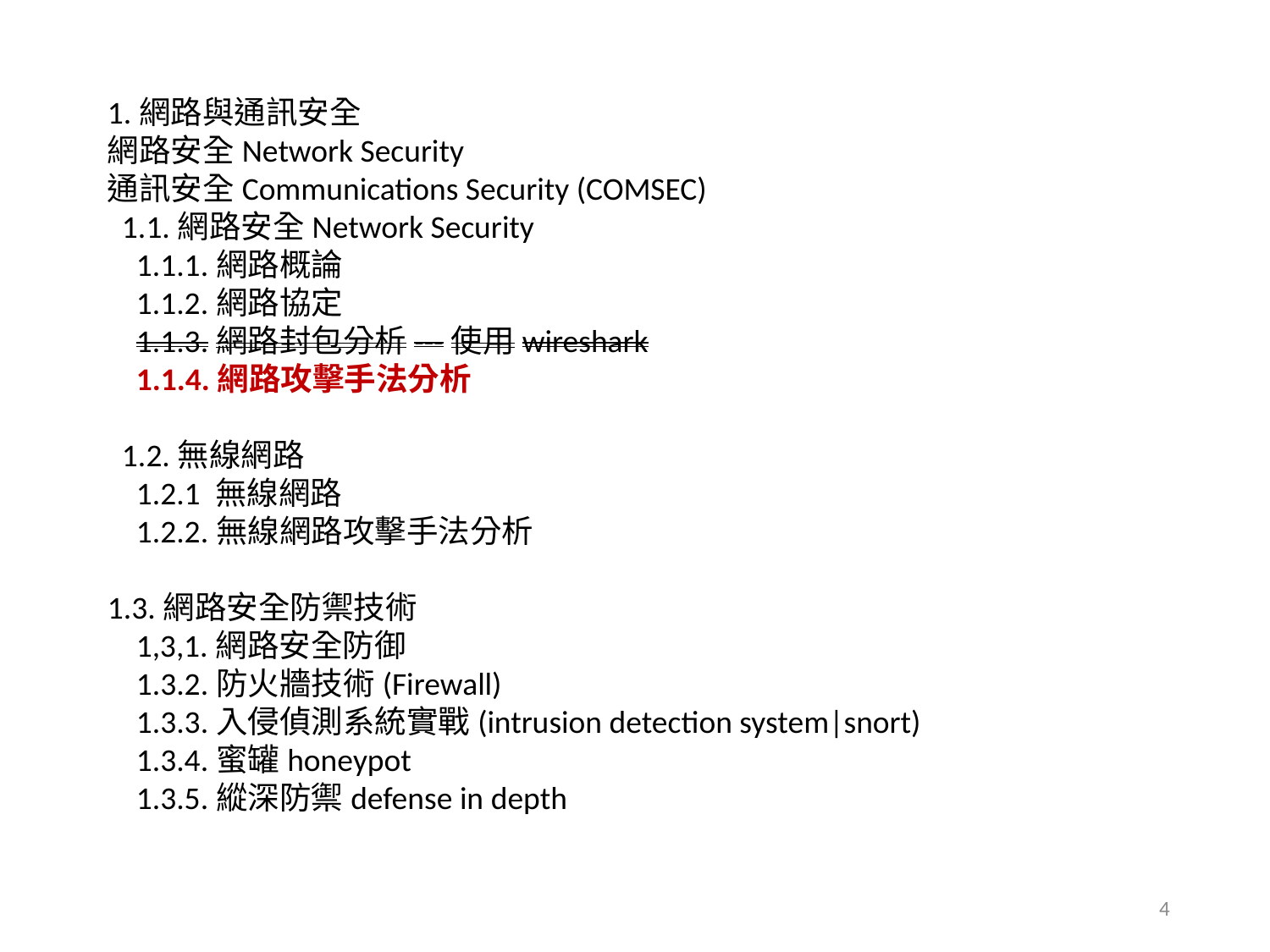

1.網路與通訊安全
網路安全Network Security
通訊安全Communications Security (COMSEC)
  1.1.網路安全Network Security
    1.1.1.網路概論
    1.1.2.網路協定
    1.1.3.網路封包分析---使用wireshark
    1.1.4.網路攻擊手法分析

  1.2.無線網路
    1.2.1 無線網路
    1.2.2.無線網路攻擊手法分析

1.3.網路安全防禦技術
    1,3,1.網路安全防御
    1.3.2.防火牆技術(Firewall)
    1.3.3.入侵偵測系統實戰(intrusion detection system|snort)
    1.3.4.蜜罐honeypot
    1.3.5.縱深防禦defense in depth
4